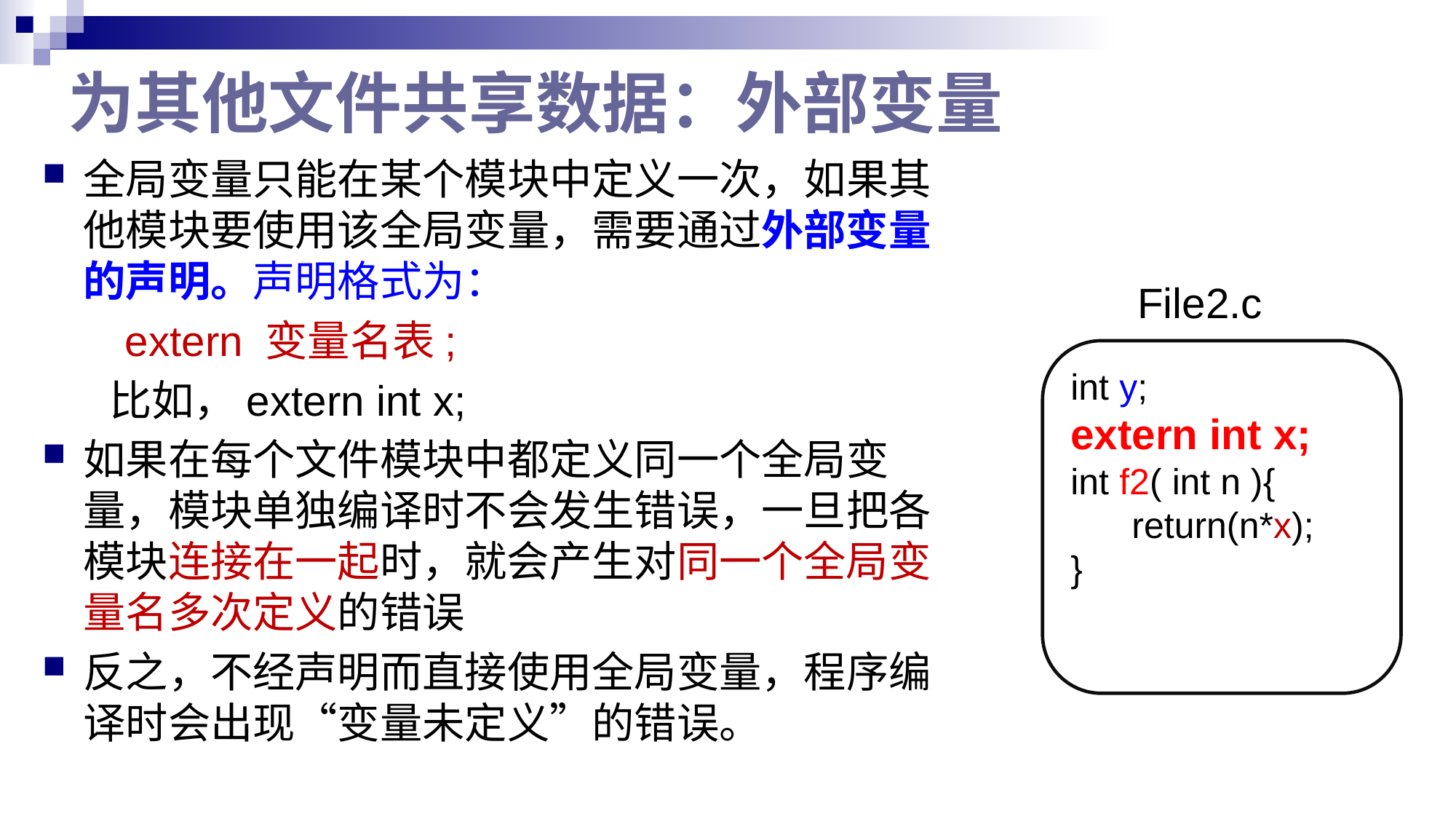

# 为其他文件共享数据：外部变量
全局变量只能在某个模块中定义一次，如果其他模块要使用该全局变量，需要通过外部变量的声明。声明格式为：
       extern 变量名表;
      比如，extern int x;
如果在每个文件模块中都定义同一个全局变量，模块单独编译时不会发生错误，一旦把各模块连接在一起时，就会产生对同一个全局变量名多次定义的错误
反之，不经声明而直接使用全局变量，程序编译时会出现“变量未定义”的错误。
File2.c
int y;
extern int x;
int f2( int n ){
      return(n*x);
}